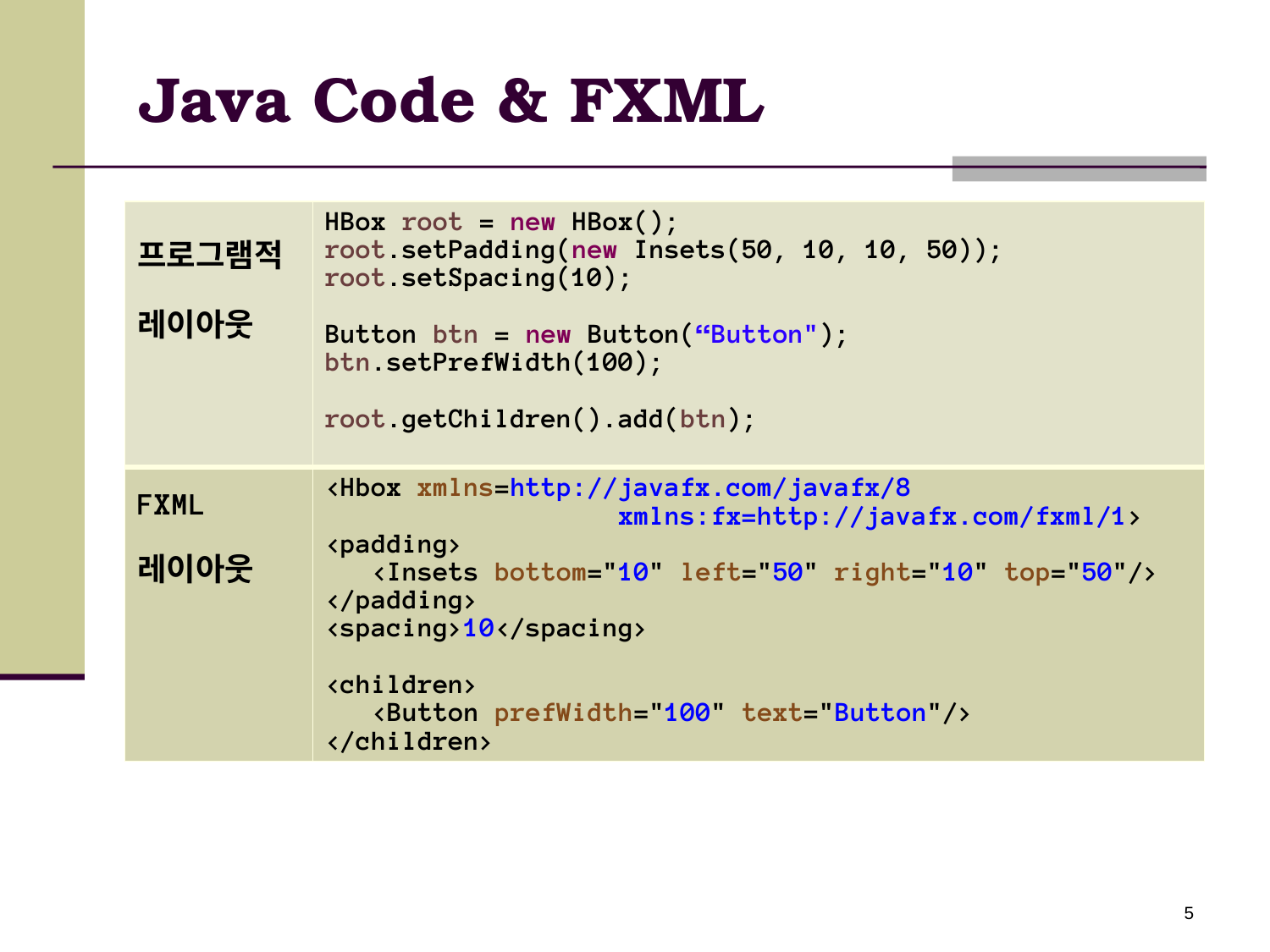

# Java Code & FXML
| 프로그램적 레이아웃 | HBox root = new HBox(); root.setPadding(new Insets(50, 10, 10, 50)); root.setSpacing(10); Button btn = new Button(“Button"); btn.setPrefWidth(100); root.getChildren().add(btn); |
| --- | --- |
| FXML 레이아웃 | <Hbox xmlns=http://javafx.com/javafx/8 xmlns:fx=http://javafx.com/fxml/1> <padding> <Insets bottom="10" left="50" right="10" top="50"/> </padding> <spacing>10</spacing> <children> <Button prefWidth="100" text="Button"/> </children> |
5